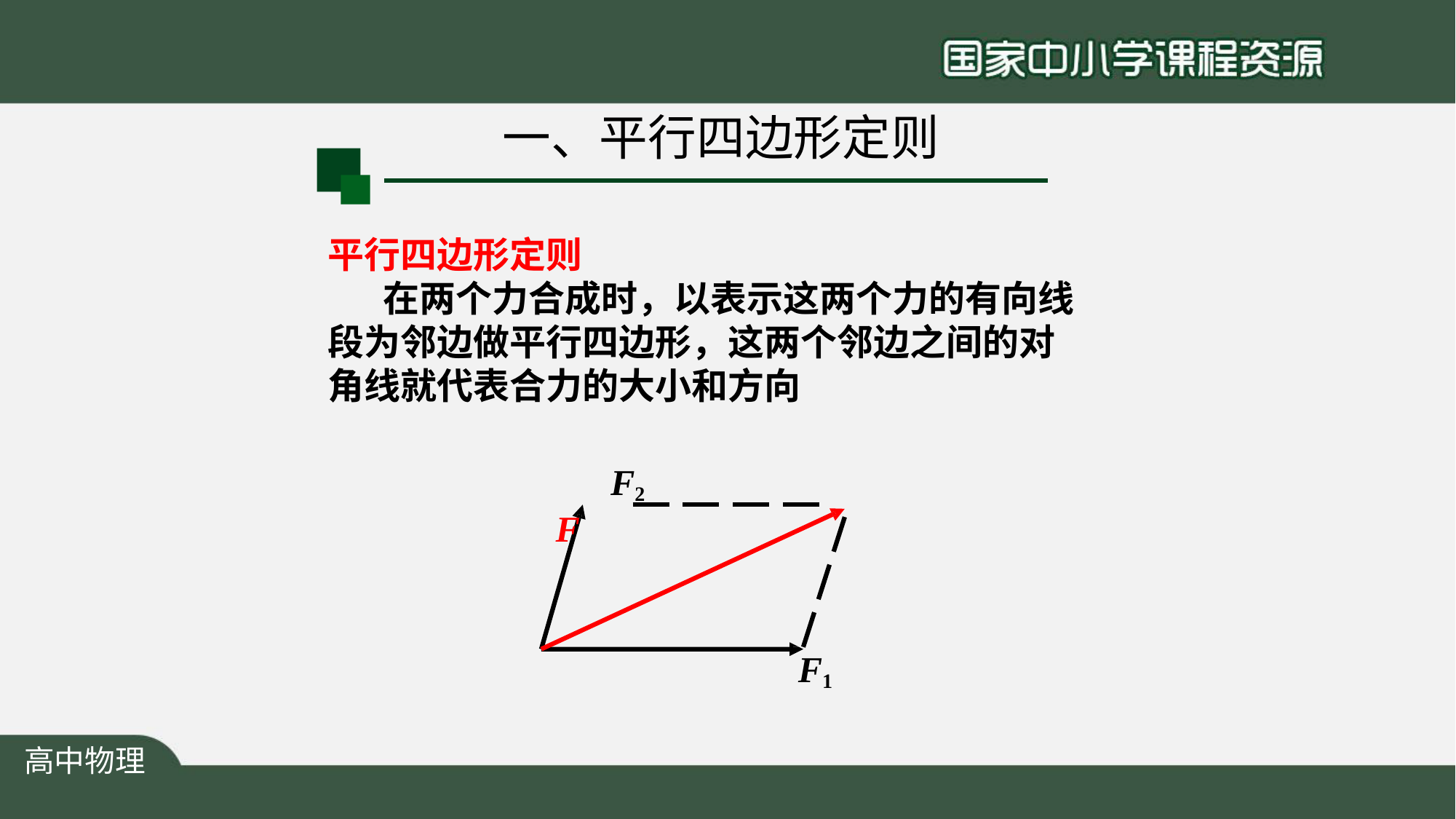

# 一、平行四边形定则

平行四边形定则
在两个力合成时，以表示这两个力的有向线 段为邻边做平行四边形，这两个邻边之间的对 角线就代表合力的大小和方向

F2		F

F1
高中物理